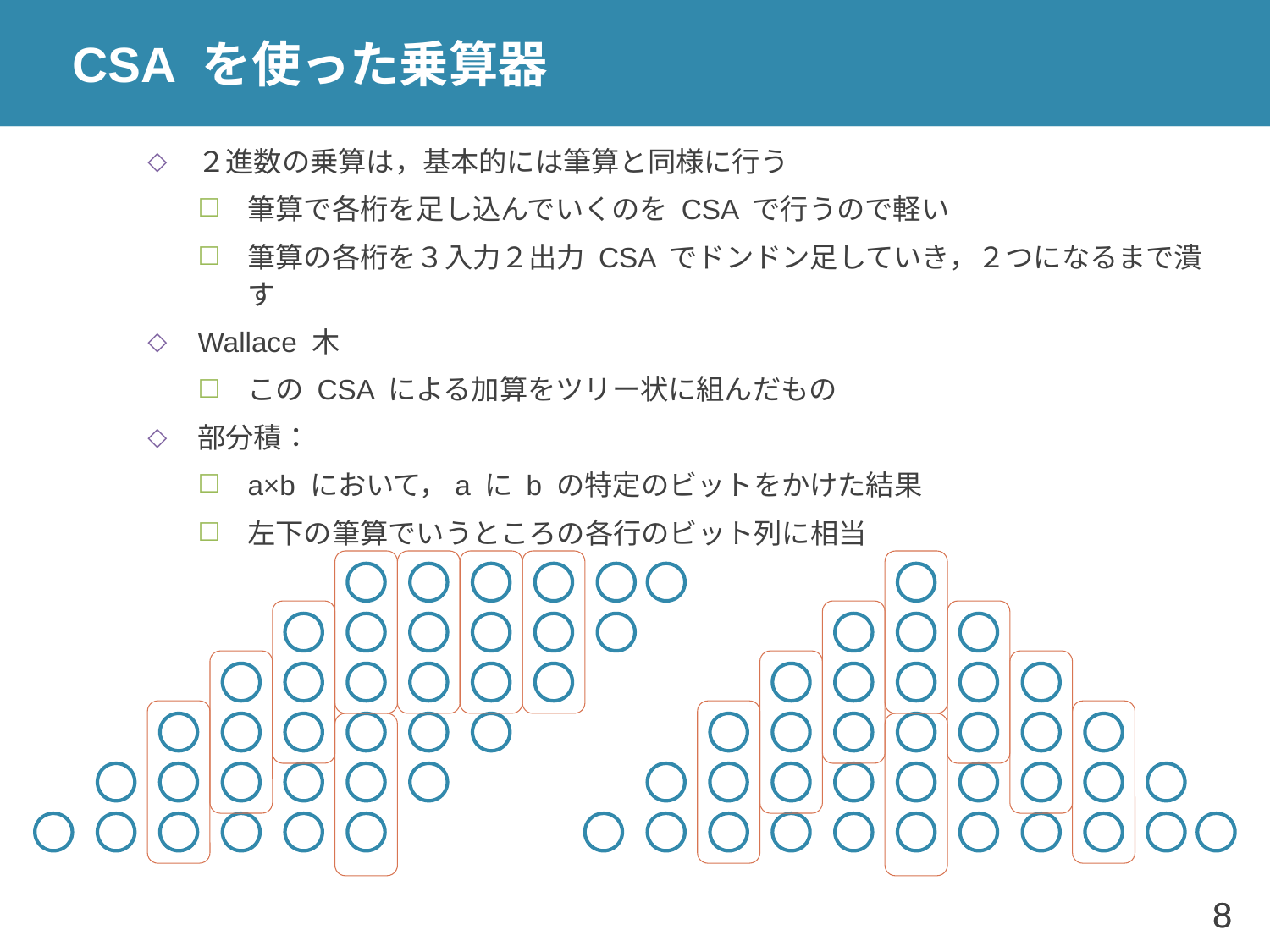

# CSA を使った乗算器
２進数の乗算は，基本的には筆算と同様に行う
筆算で各桁を足し込んでいくのを CSA で行うので軽い
筆算の各桁を３入力２出力 CSA でドンドン足していき，２つになるまで潰す
Wallace 木
この CSA による加算をツリー状に組んだもの
部分積：
a×b において，a に b の特定のビットをかけた結果
左下の筆算でいうところの各行のビット列に相当